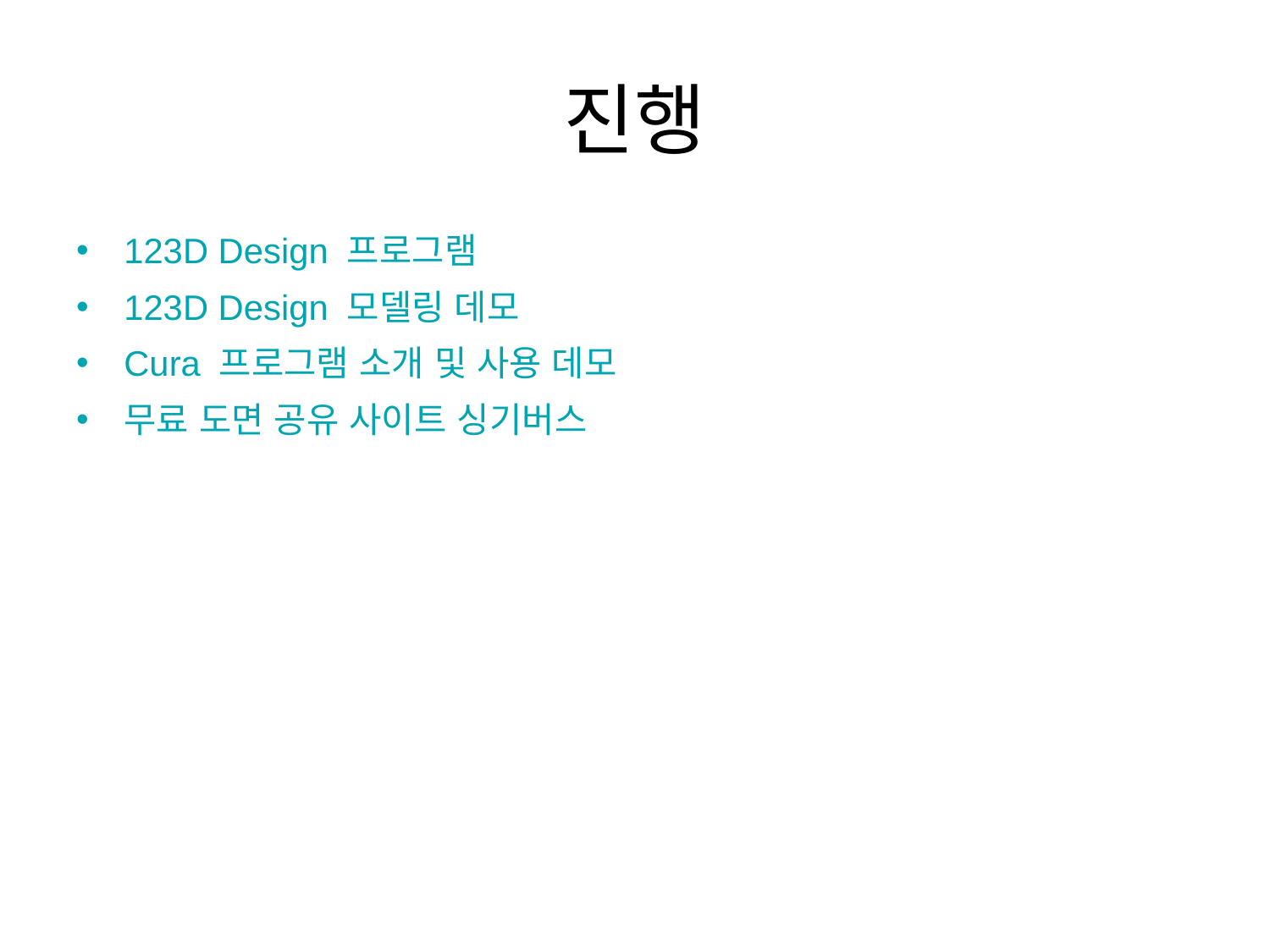

# 진행
123D Design 프로그램
123D Design 모델링 데모
Cura 프로그램 소개 및 사용 데모
무료 도면 공유 사이트 싱기버스